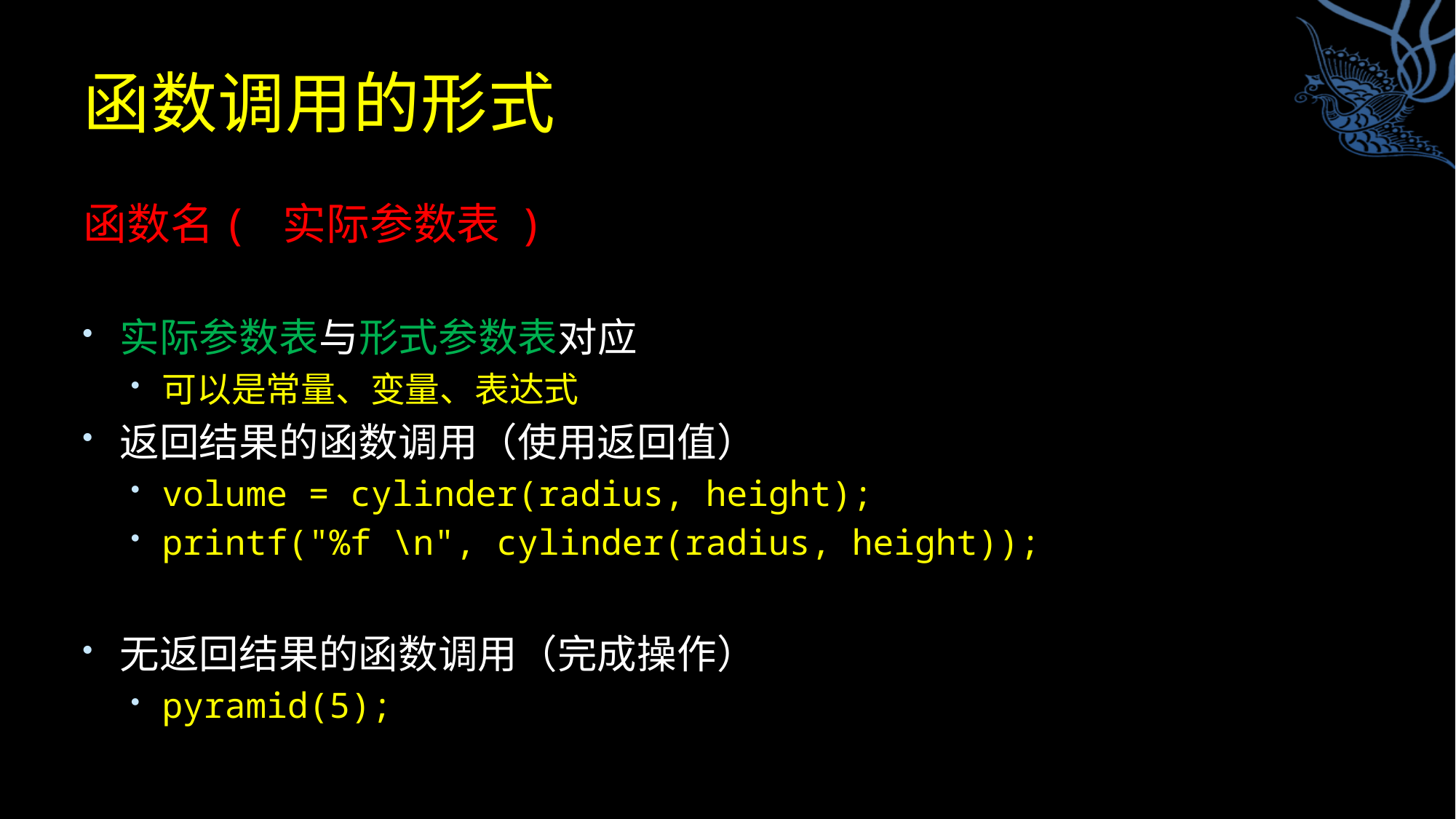

# 函数调用的形式
函数名( 实际参数表 )

实际参数表与形式参数表对应
可以是常量、变量、表达式
返回结果的函数调用（使用返回值）
volume = cylinder(radius, height);
printf("%f \n", cylinder(radius, height));

无返回结果的函数调用（完成操作）
pyramid(5);